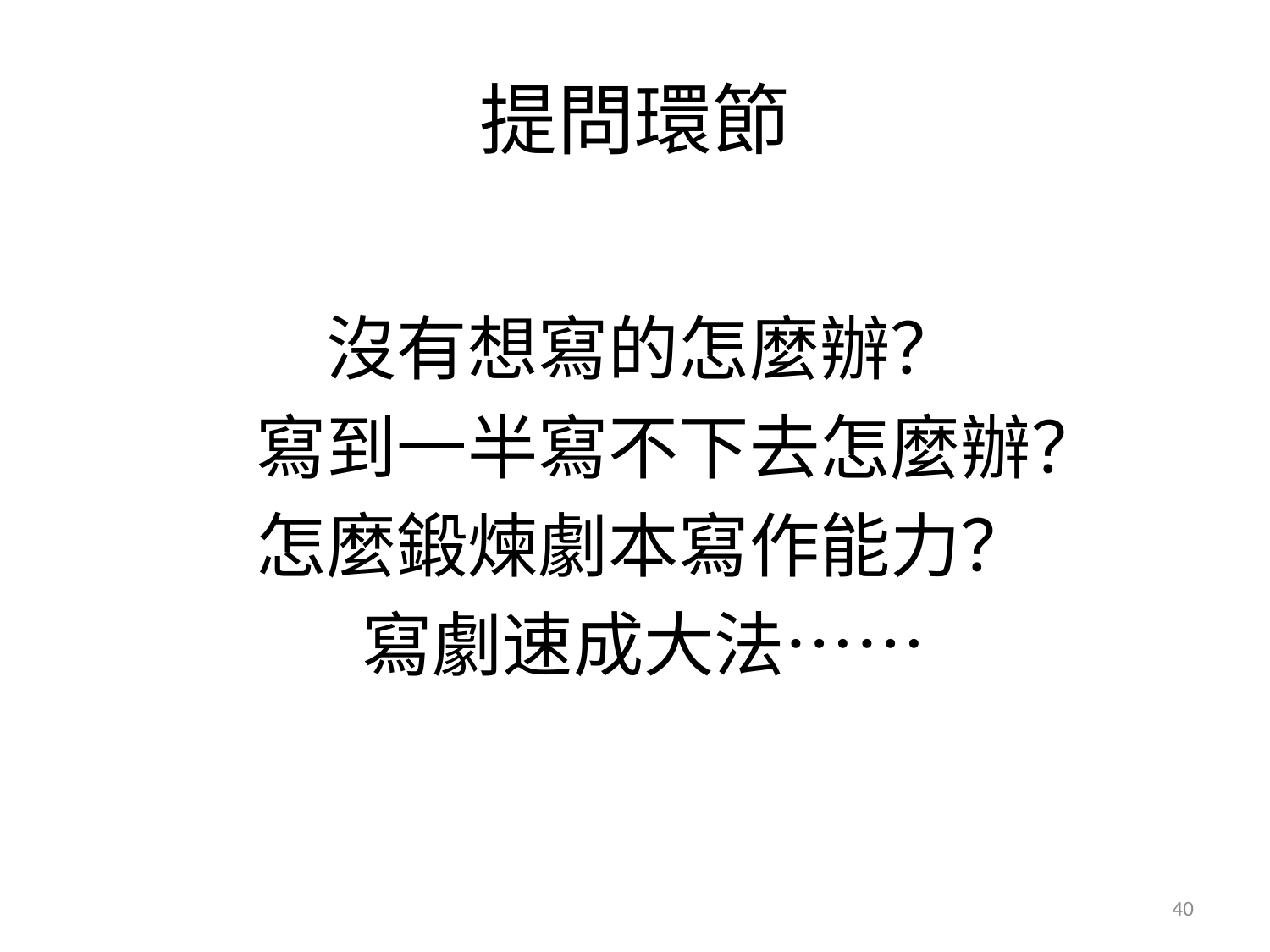

# 提問環節
沒有想寫的怎麼辦？
寫到一半寫不下去怎麼辦？
怎麼鍛煉劇本寫作能力？
寫劇速成大法……

40